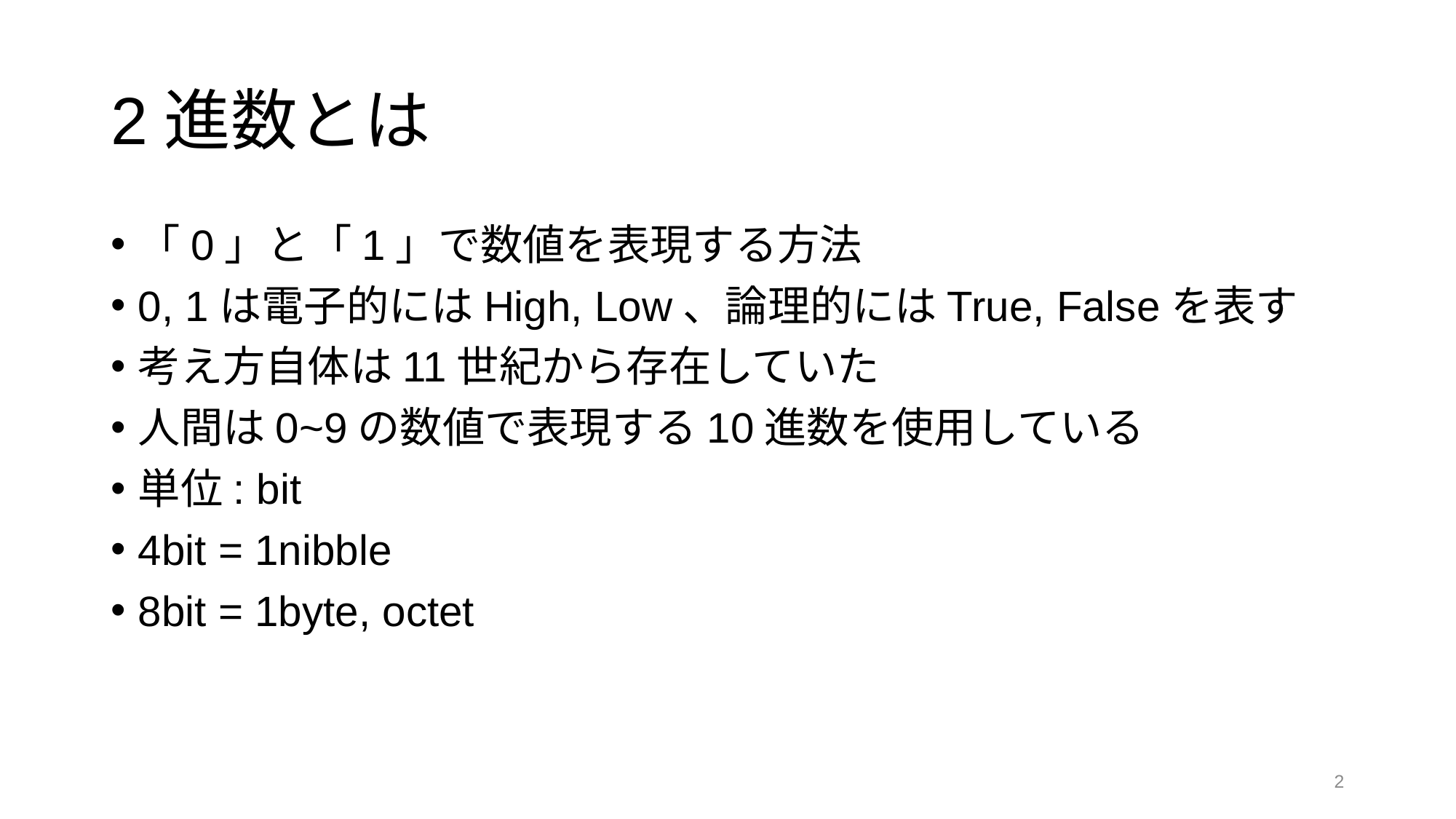

# 2進数とは
「0」と「1」で数値を表現する方法
0, 1は電子的にはHigh, Low、論理的にはTrue, Falseを表す
考え方自体は11世紀から存在していた
人間は0~9の数値で表現する10進数を使用している
単位: bit
4bit = 1nibble
8bit = 1byte, octet

2